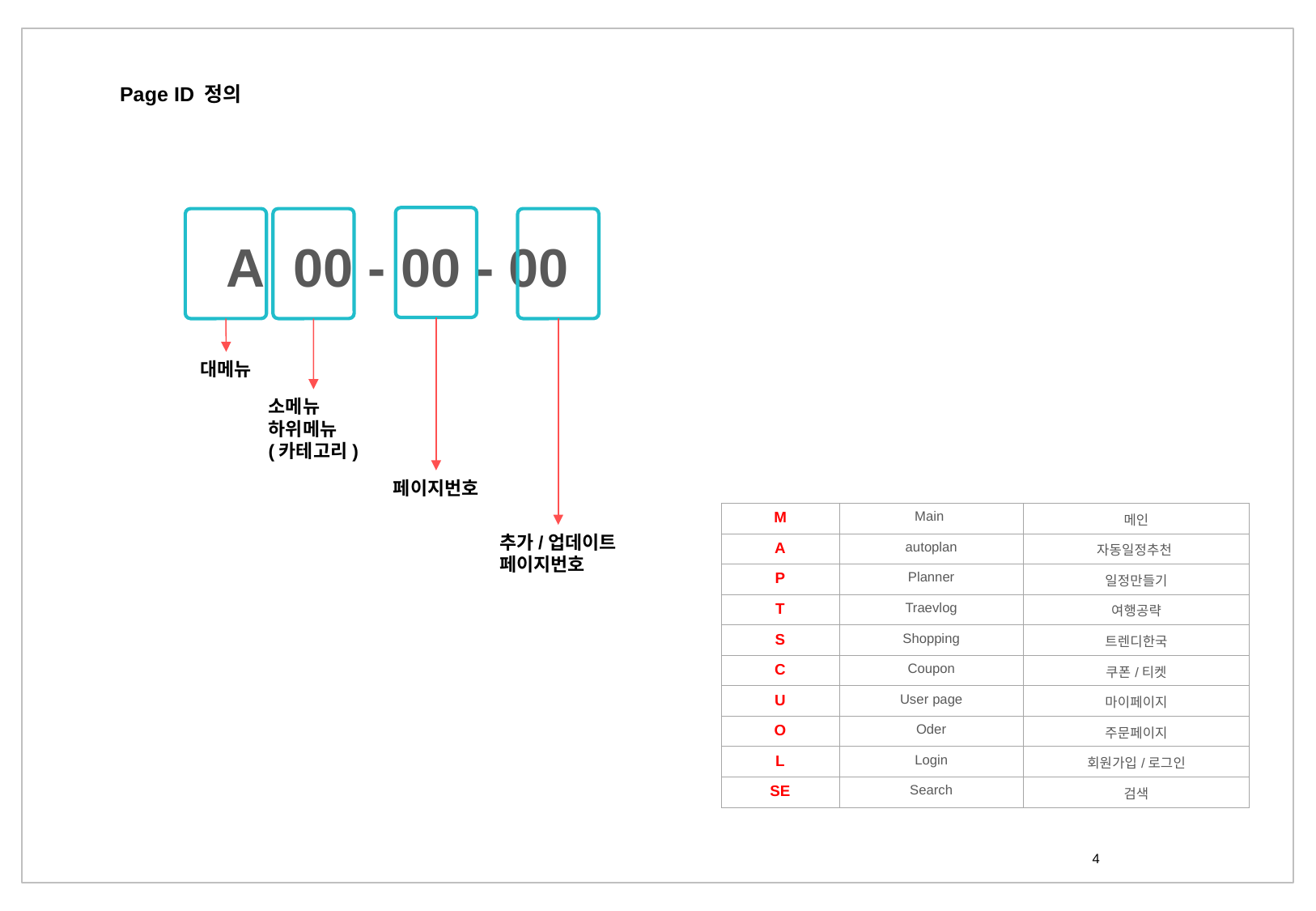

Page ID 정의

A  00 - 00 - 00
대메뉴
소메뉴
하위메뉴
(카테고리)
페이지번호
| M | Main | 메인 |
| --- | --- | --- |
| A | autoplan | 자동일정추천 |
| P | Planner | 일정만들기 |
| T | Traevlog | 여행공략 |
| S | Shopping | 트렌디한국 |
| C | Coupon | 쿠폰/티켓 |
| U | User page | 마이페이지 |
| O | Oder | 주문페이지 |
| L | Login | 회원가입/로그인 |
| SE | Search | 검색 |
추가/업데이트
페이지번호
4